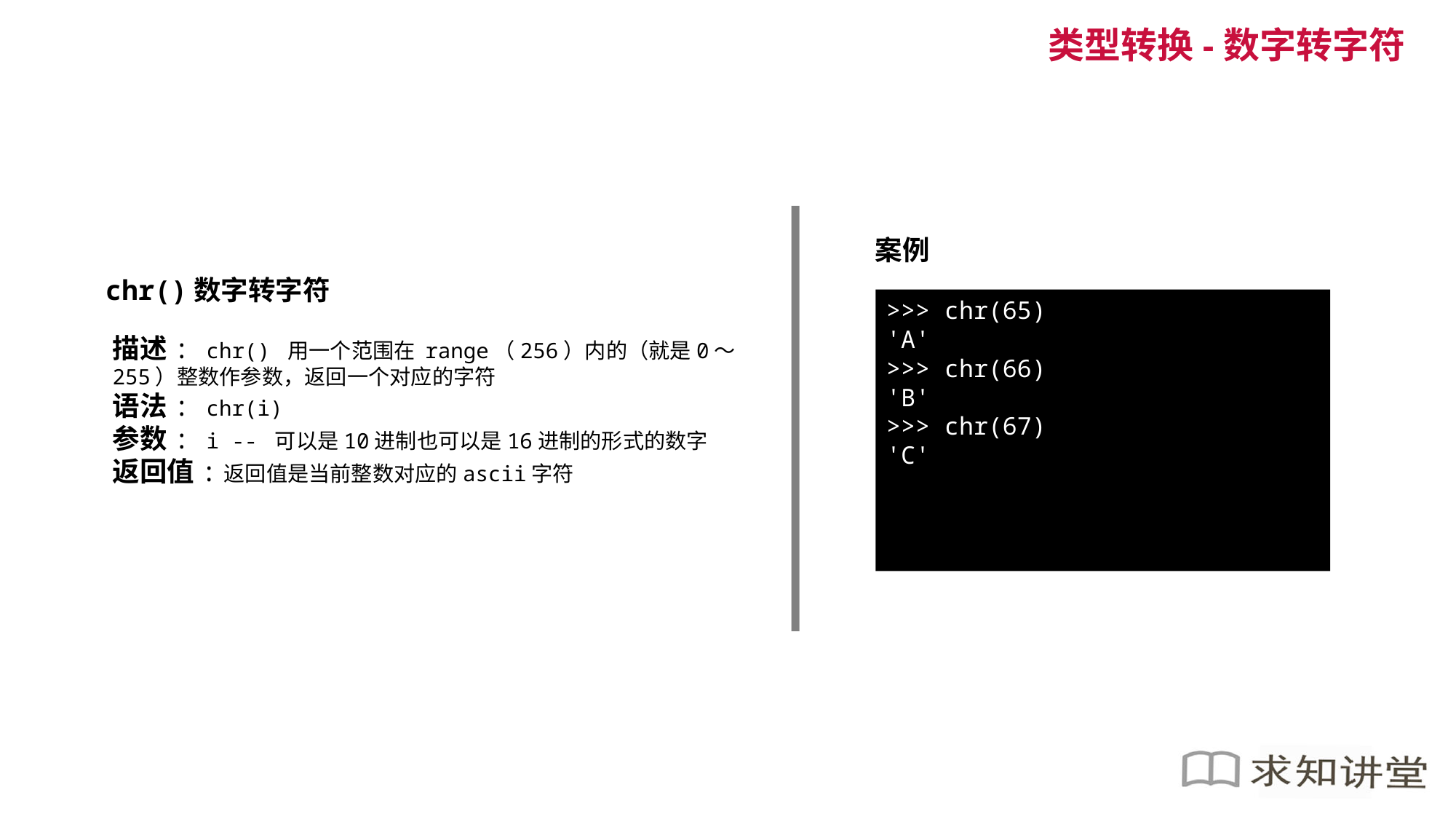

类型转换-数字转字符

案例
chr()数字转字符
>>> chr(65)
'A'
>>> chr(66)
'B'
>>> chr(67)
'C'
描述: chr() 用一个范围在 range（256）内的（就是0～255）整数作参数，返回一个对应的字符
语法: chr(i)
参数: i -- 可以是10进制也可以是16进制的形式的数字
返回值:返回值是当前整数对应的ascii字符